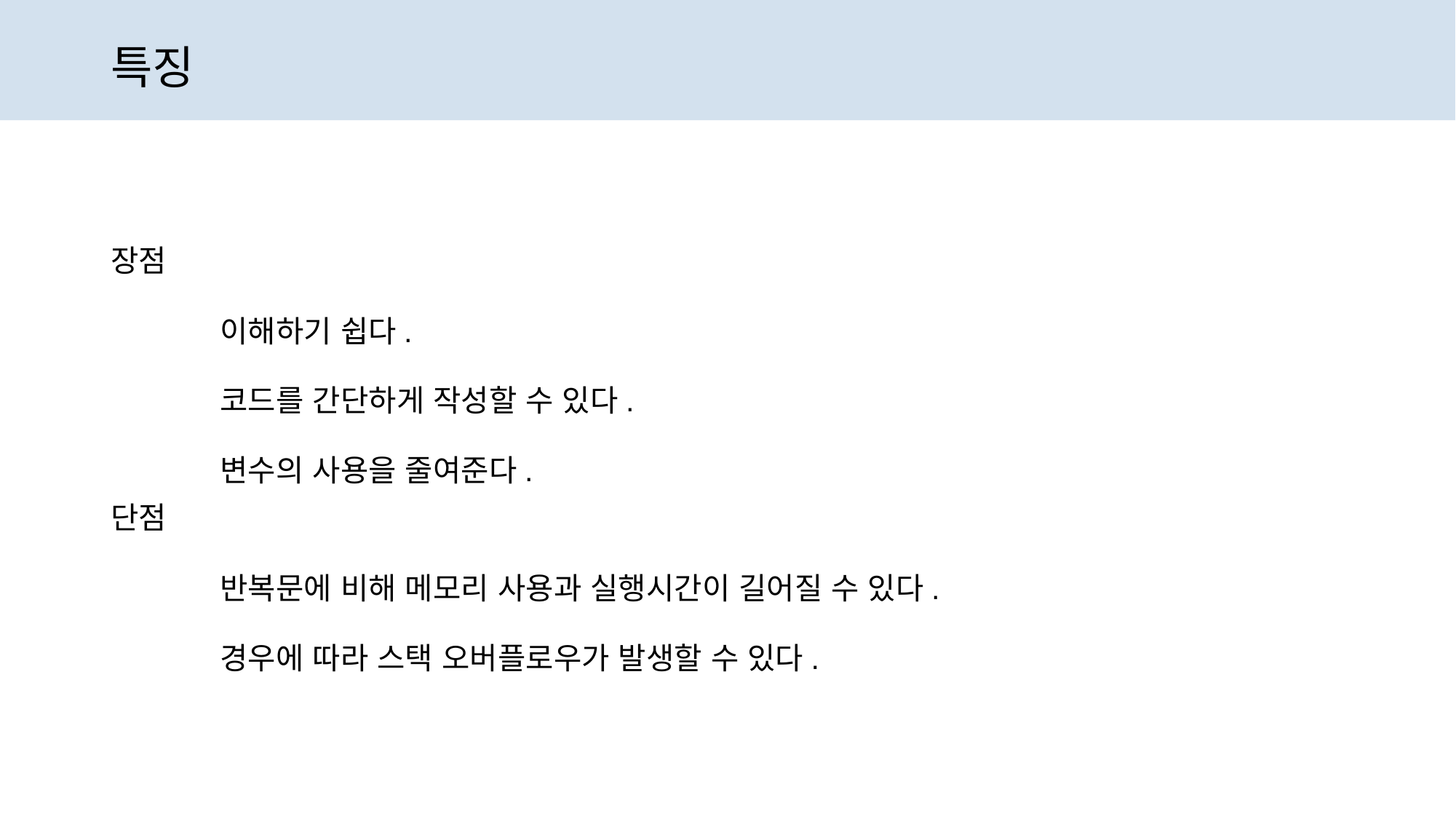

# 특징

장점
	이해하기 쉽다.
	코드를 간단하게 작성할 수 있다.
	변수의 사용을 줄여준다.
단점
	반복문에 비해 메모리 사용과 실행시간이 길어질 수 있다.
	경우에 따라 스택 오버플로우가 발생할 수 있다.